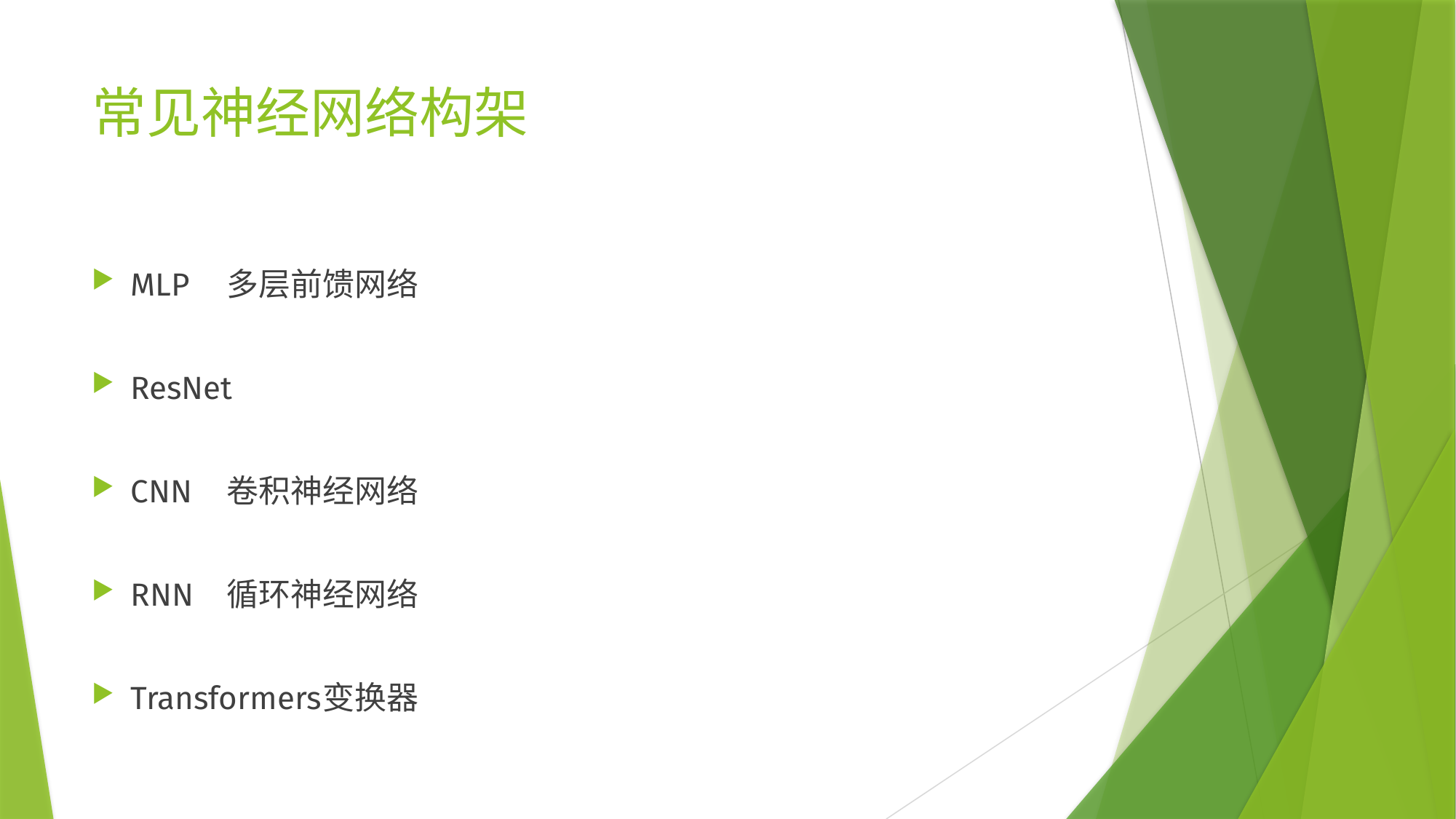

# 常见神经网络构架
MLP	多层前馈网络

ResNet

CNN	卷积神经网络

RNN	循环神经网络

Transformers	变换器